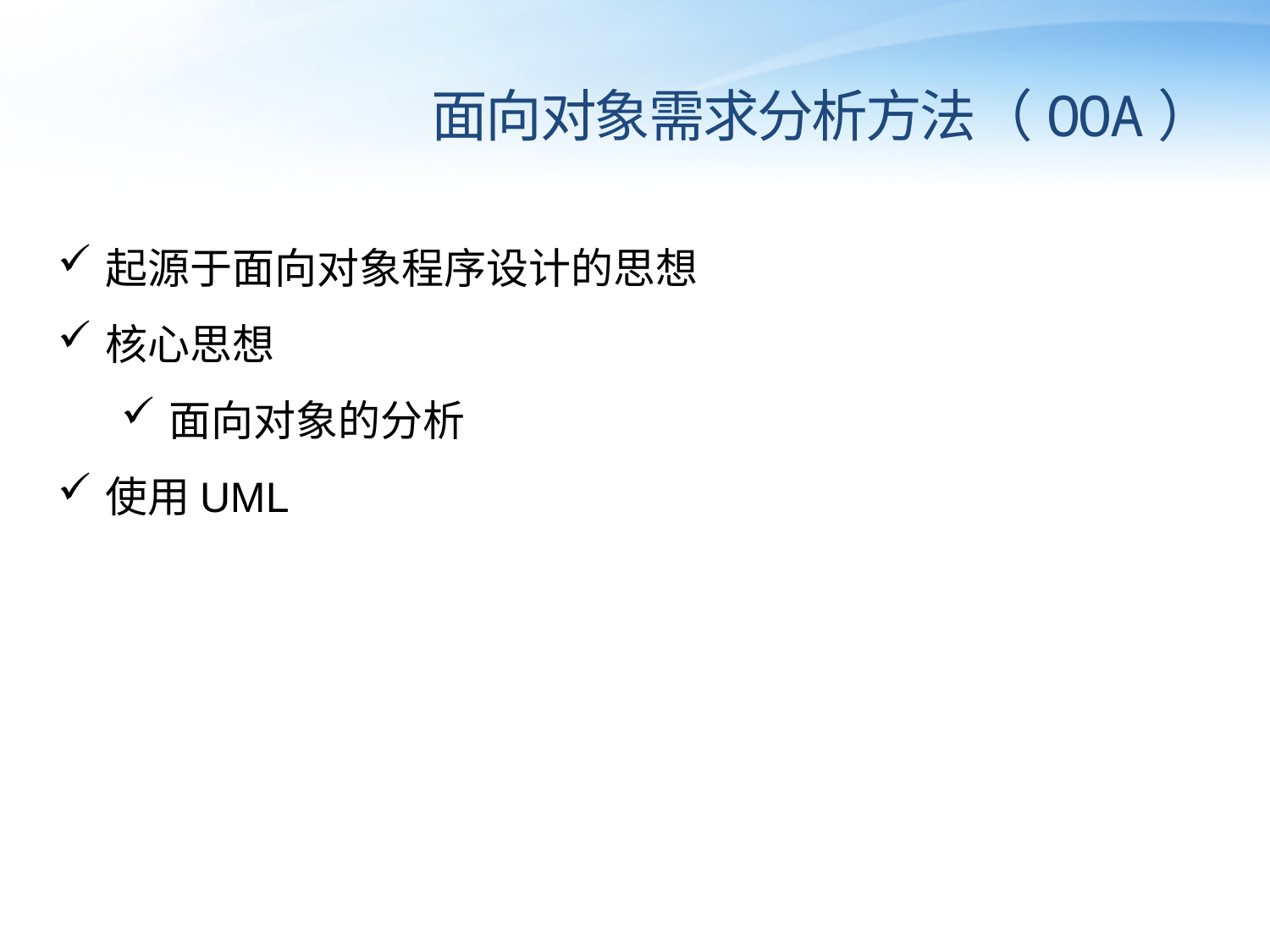

面向对象需求分析方法（OOA）
起源于面向对象程序设计的思想
核心思想
面向对象的分析
使用UML